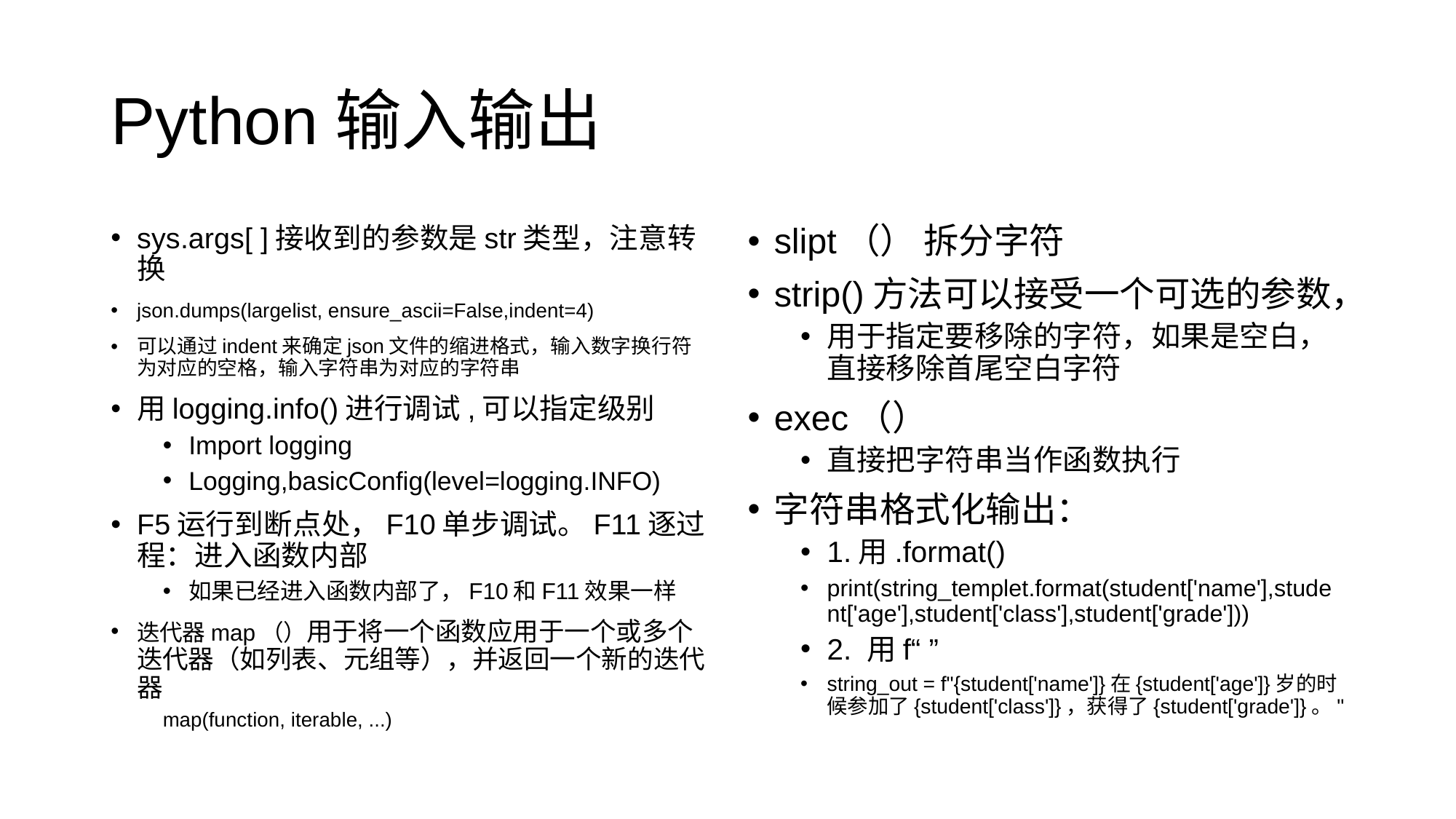

# Python输入输出
sys.args[ ]接收到的参数是str类型，注意转换
json.dumps(largelist, ensure_ascii=False,indent=4)
可以通过indent来确定json文件的缩进格式，输入数字换行符为对应的空格，输入字符串为对应的字符串
用logging.info()进行调试,可以指定级别
Import logging
Logging,basicConfig(level=logging.INFO)
F5运行到断点处，F10单步调试。F11逐过程：进入函数内部
如果已经进入函数内部了，F10和F11效果一样
迭代器map（）用于将一个函数应用于一个或多个迭代器（如列表、元组等），并返回一个新的迭代器
map(function, iterable, ...)
slipt（） 拆分字符
strip()方法可以接受一个可选的参数，
用于指定要移除的字符，如果是空白，直接移除首尾空白字符
exec（）
直接把字符串当作函数执行
字符串格式化输出：
1.用.format()
print(string_templet.format(student['name'],student['age'],student['class'],student['grade']))
2. 用f“ ”
string_out = f"{student['name']}在{student['age']}岁的时候参加了{student['class']}，获得了{student['grade']}。"